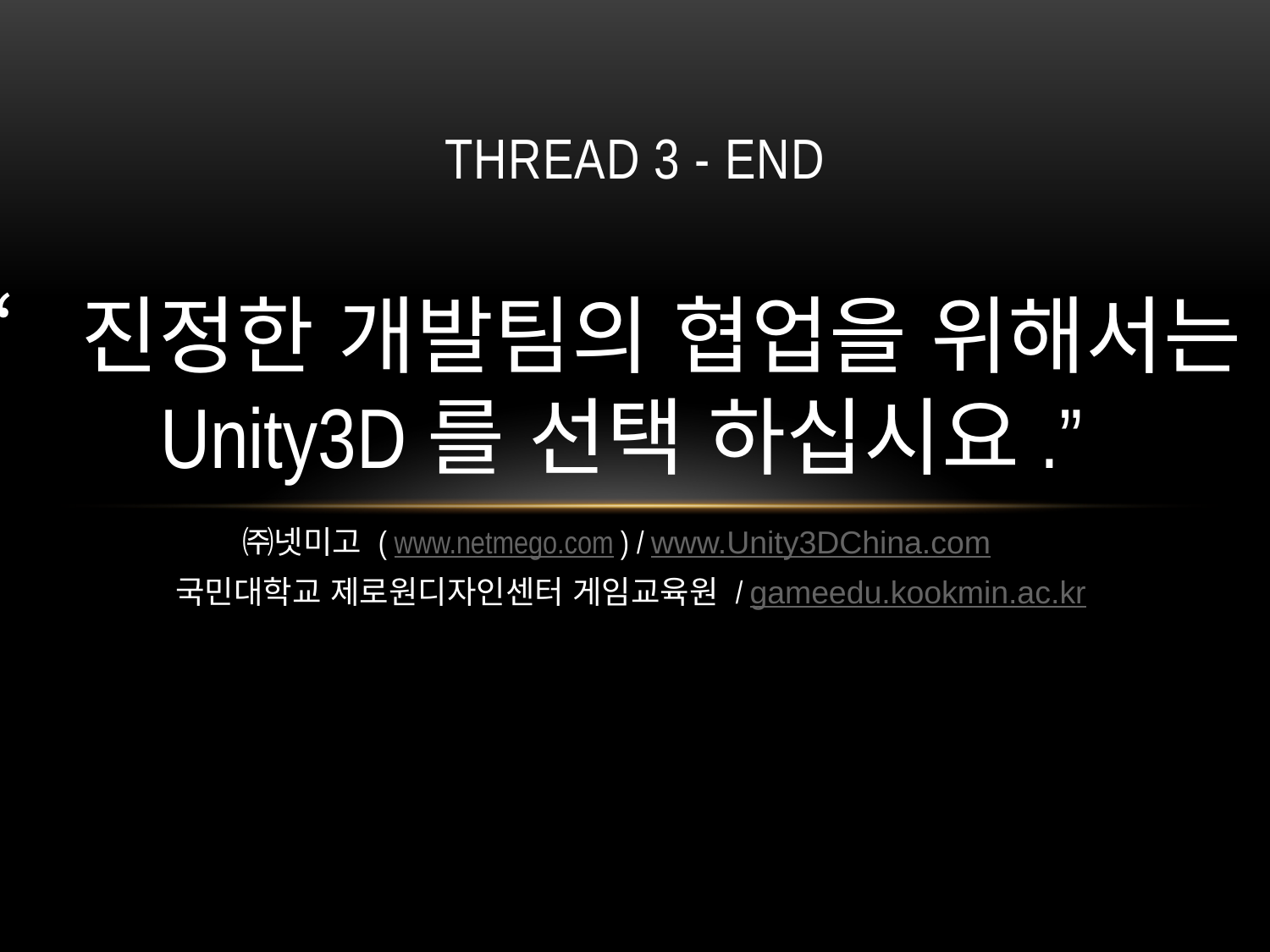

Thread 3 - End
“진정한 개발팀의 협업을 위해서는
Unity3D를 선택 하십시요.”
㈜넷미고 ( www.netmego.com ) / www.Unity3DChina.com
국민대학교 제로원디자인센터 게임교육원 / gameedu.kookmin.ac.kr